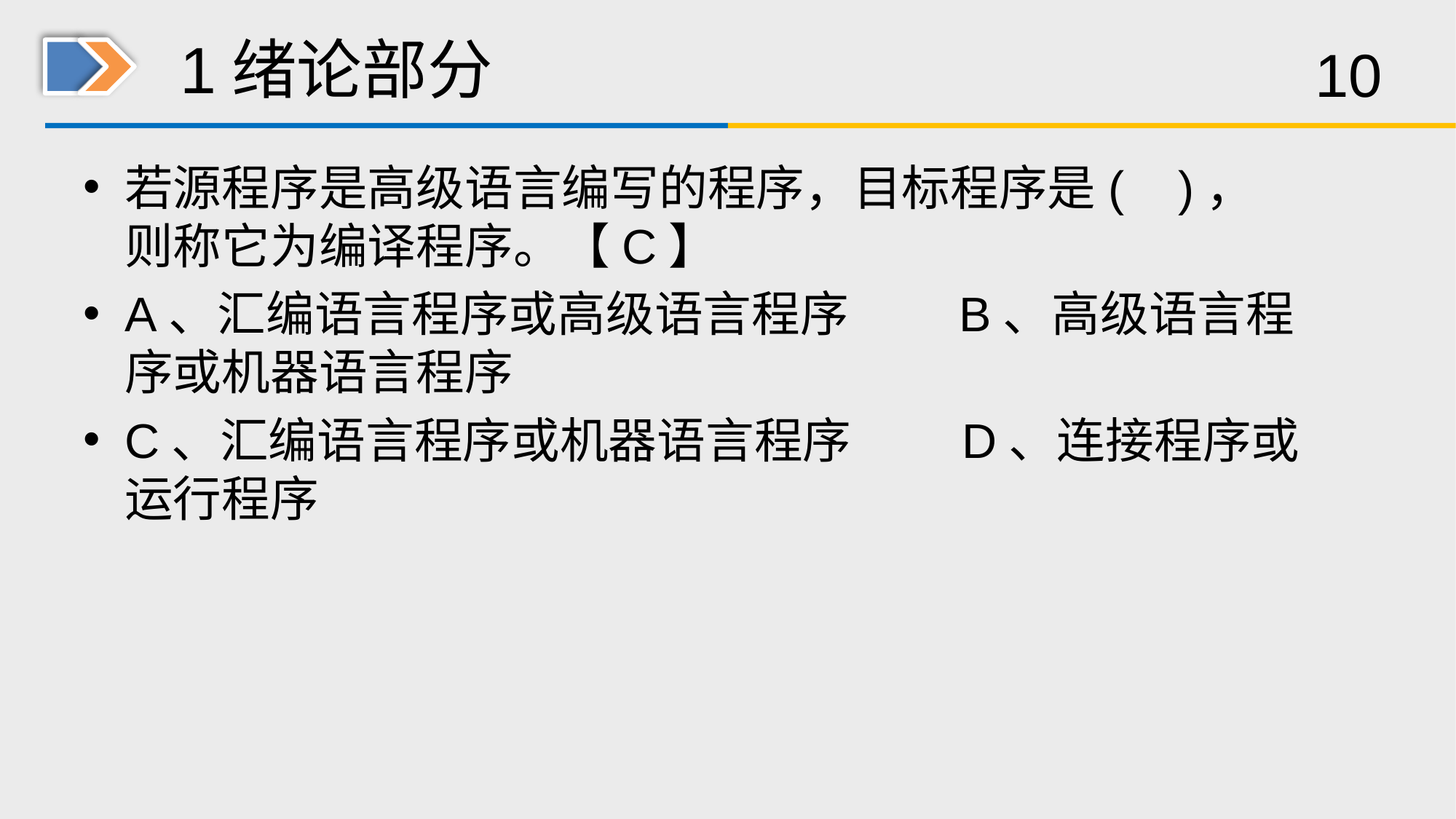

# 1绪论部分
10
若源程序是高级语言编写的程序，目标程序是(    )，则称它为编译程序。【C】
A、汇编语言程序或高级语言程序         B、高级语言程序或机器语言程序
C、汇编语言程序或机器语言程序         D、连接程序或运行程序